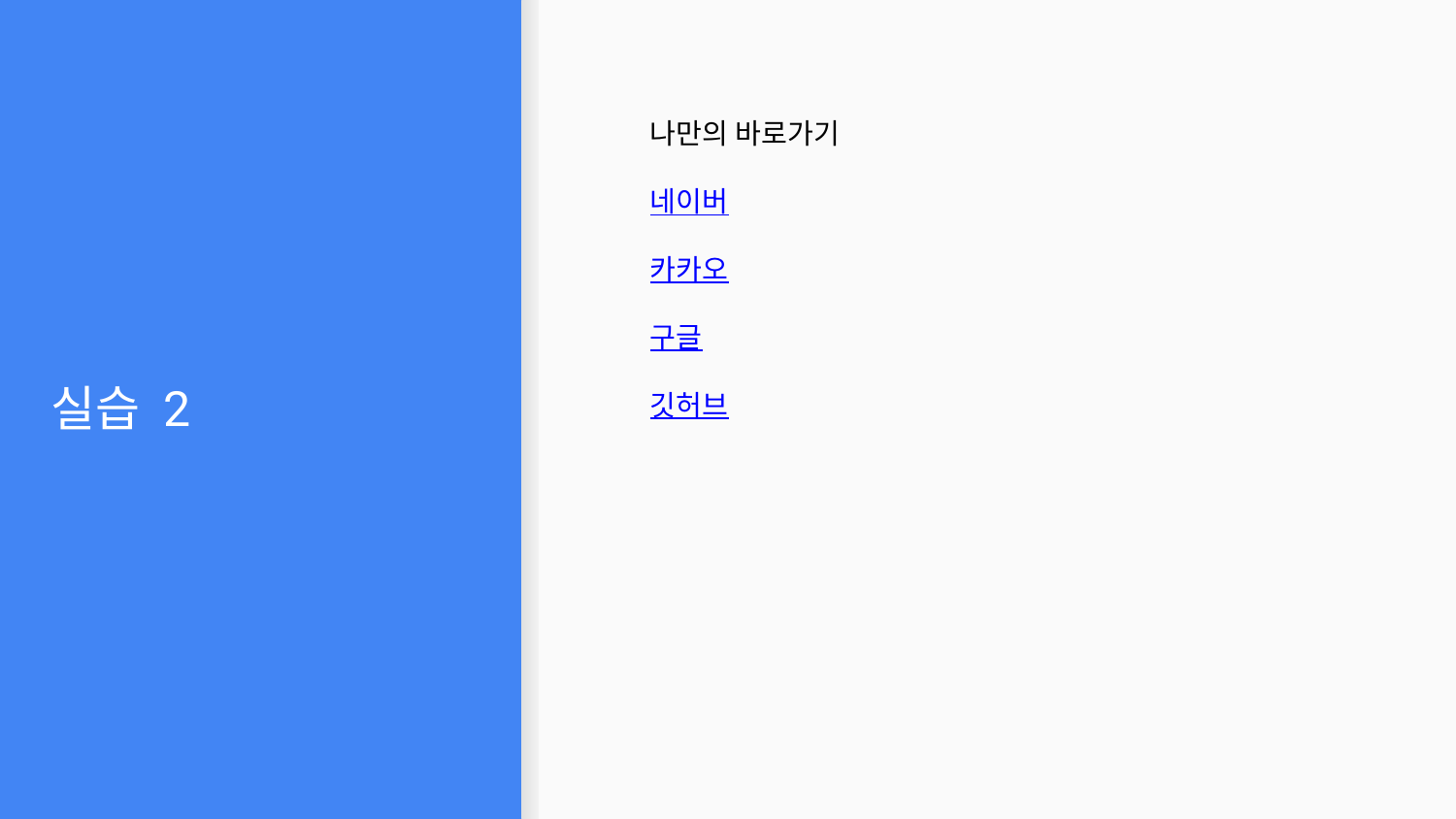

# 실습 2

나만의 바로가기

네이버

카카오

구글

깃허브